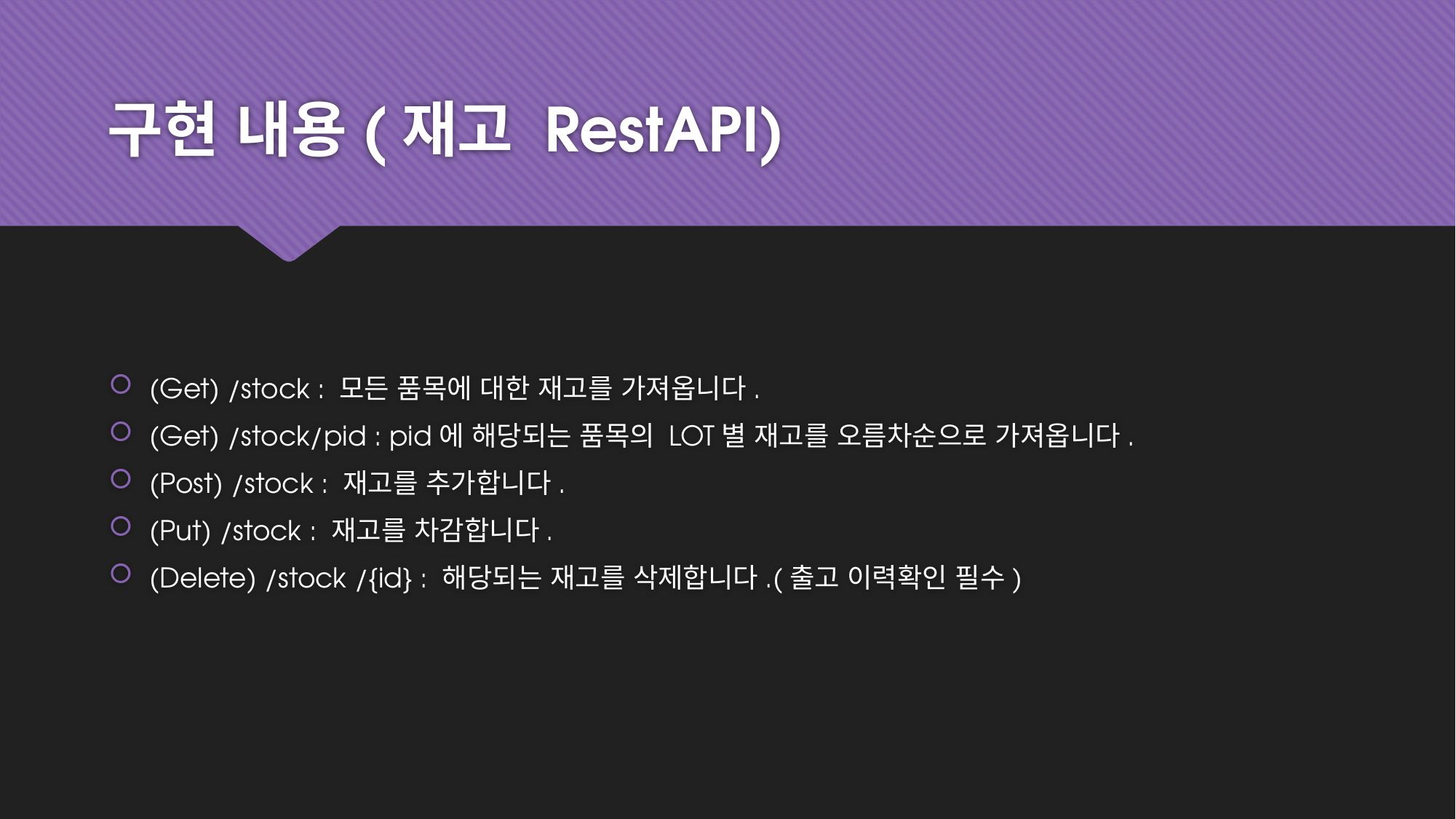

# 구현 내용(재고 RestAPI)
(Get) /stock : 모든 품목에 대한 재고를 가져옵니다.
(Get) /stock/pid : pid에 해당되는 품목의 LOT별 재고를 오름차순으로 가져옵니다.
(Post) /stock : 재고를 추가합니다.
(Put) /stock : 재고를 차감합니다.
(Delete) /stock /{id} : 해당되는 재고를 삭제합니다.(출고 이력확인 필수)